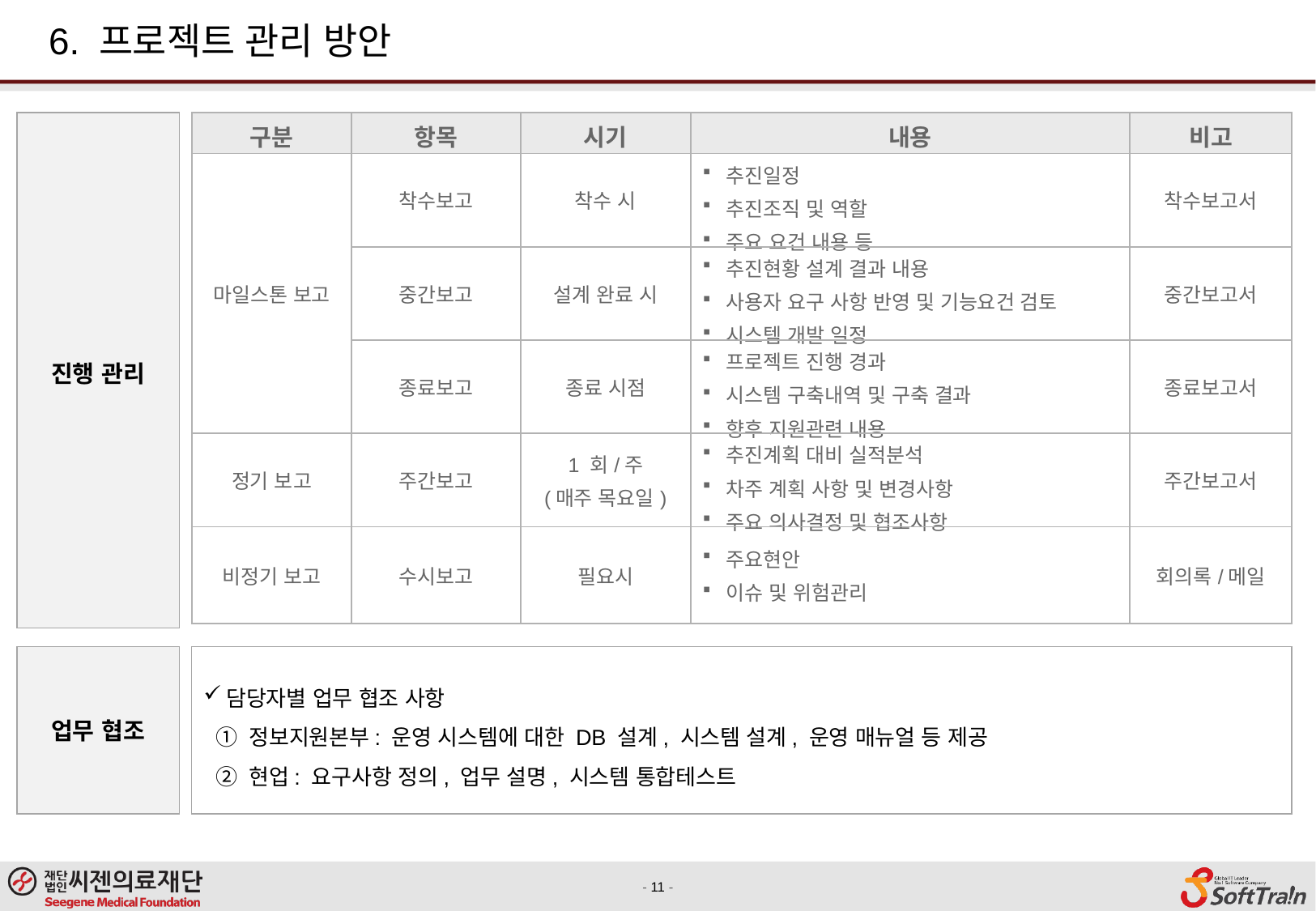

6. 프로젝트 관리 방안
진행 관리
| 구분 | 항목 | 시기 | 내용 | 비고 |
| --- | --- | --- | --- | --- |
| 마일스톤 보고 | 착수보고 | 착수 시 | 추진일정 추진조직 및 역할 주요 요건 내용 등 | 착수보고서 |
|  | 중간보고 | 설계 완료 시 | 추진현황 설계 결과 내용 사용자 요구 사항 반영 및 기능요건 검토 시스템 개발 일정 | 중간보고서 |
|  | 종료보고 | 종료 시점 | 프로젝트 진행 경과 시스템 구축내역 및 구축 결과 향후 지원관련 내용 | 종료보고서 |
| 정기 보고 | 주간보고 | 1 회/주 (매주 목요일) | 추진계획 대비 실적분석 차주 계획 사항 및 변경사항 주요 의사결정 및 협조사항 | 주간보고서 |
| 비정기 보고 | 수시보고 | 필요시 | 주요현안 이슈 및 위험관리 | 회의록/메일 |
업무 협조
담당자별 업무 협조 사항
  ① 정보지원본부: 운영 시스템에 대한 DB 설계, 시스템 설계, 운영 매뉴얼 등 제공
  ② 현업: 요구사항 정의, 업무 설명, 시스템 통합테스트